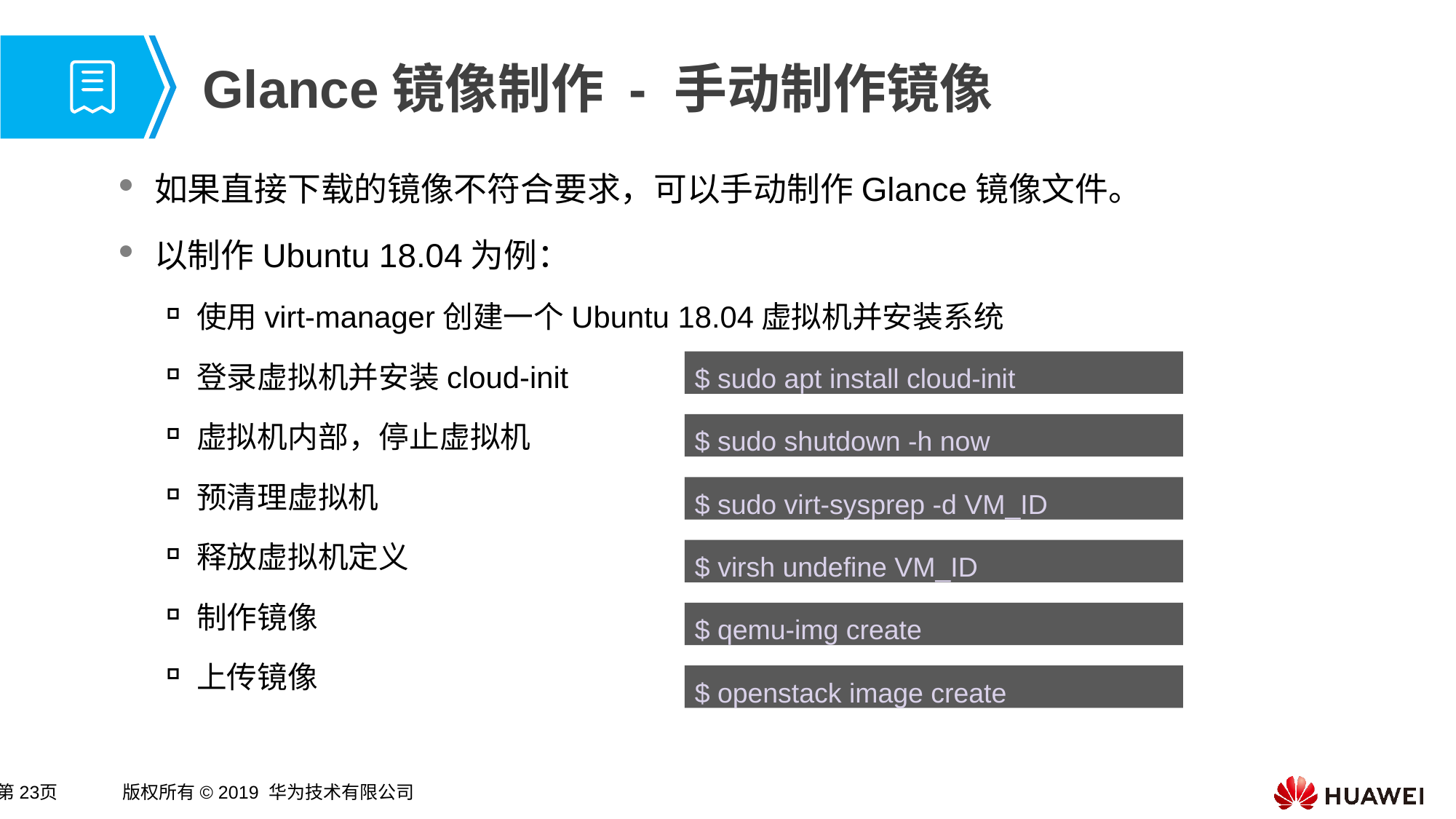

# Glance镜像制作 - 手动制作镜像
如果直接下载的镜像不符合要求，可以手动制作Glance镜像文件。
以制作Ubuntu 18.04为例：
使用virt-manager创建一个Ubuntu 18.04虚拟机并安装系统
登录虚拟机并安装cloud-init
虚拟机内部，停止虚拟机
预清理虚拟机
释放虚拟机定义
制作镜像
上传镜像
$ sudo apt install cloud-init
$ sudo shutdown -h now
$ sudo virt-sysprep -d VM_ID
$ virsh undefine VM_ID
$ qemu-img create
$ openstack image create